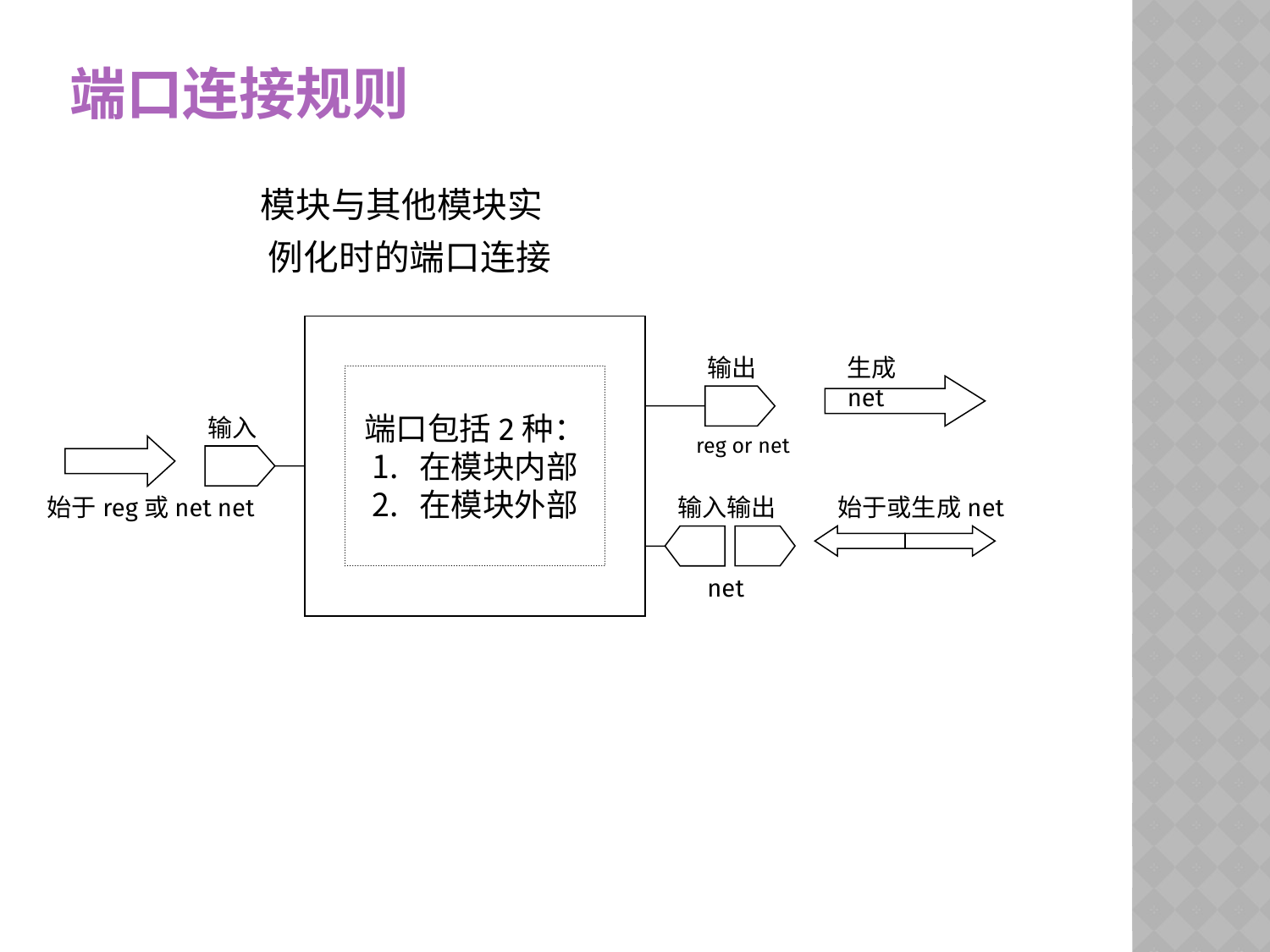

端口连接规则
                     模块与其他模块实
                      例化时的端口连接

输出
生成net
端口包括2种：
在模块内部
在模块外部

输入

reg or net

始于reg或net
net
输入输出
始于或生成net

net